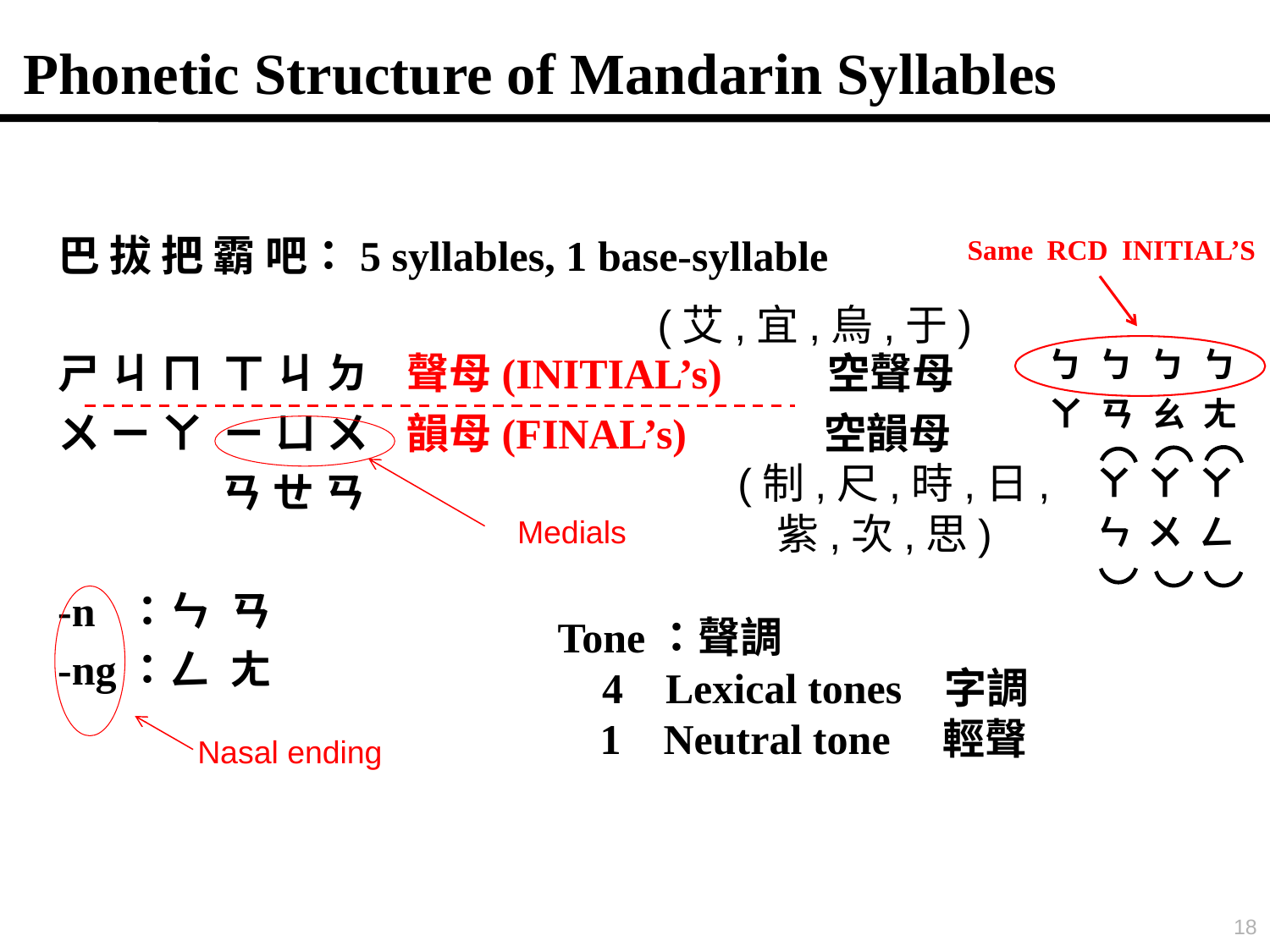

Phonetic Structure of Mandarin Syllables
巴 拔 把 霸 吧：5 syllables, 1 base-syllable

ㄕ ㄐ ㄇ  ㄒ ㄐ ㄉ    聲母(INITIAL’s)         空聲母
ㄨ ㄧ ㄚ  ㄧ ㄩ ㄨ    韻母(FINAL’s)            空韻母
                ㄢ ㄝ ㄢ

-n  ：ㄣ  ㄢ
-ng：ㄥ  ㄤ

Same  RCD  INITIAL’S

             ㄅ  ㄅ  ㄅ  ㄅ
         ㄚ  ㄢ  ㄠ  ㄤ

               ㄚ  ㄚ  ㄚ
               ㄣ  ㄨ  ㄥ
(艾,宜,烏,于)

(制,尺,時,日,
   紫,次,思)
Medials

Tone：聲調
     4    Lexical tones   字調
    1    Neutral tone    輕聲

Nasal ending
18